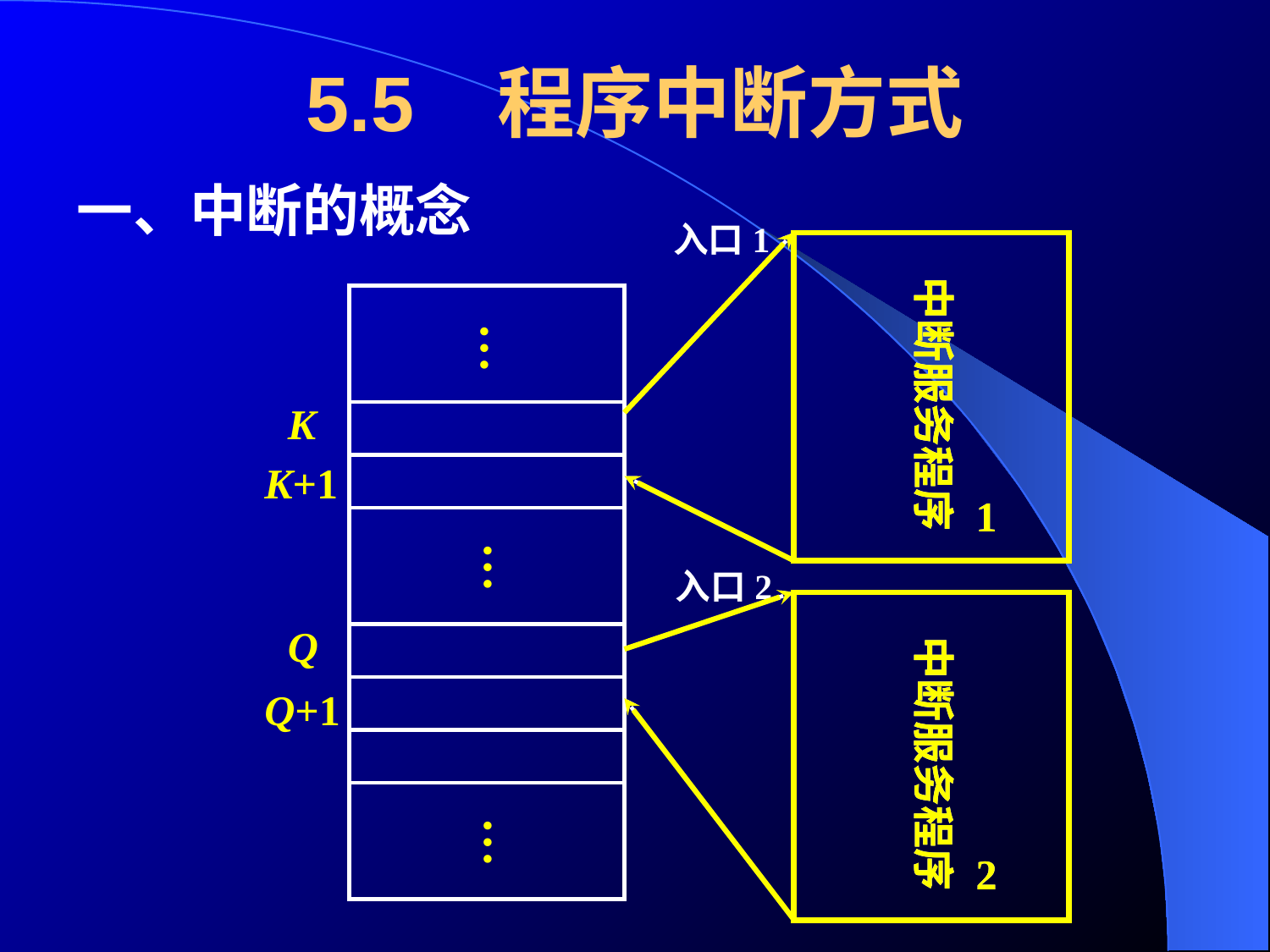

# 5.5   程序中断方式
一、中断的概念
入口1

中断服务程序

入口2

中断服务程序

1
2

中断服务程序
1
…
K
K+1

…

中断服务程序
2
Q
Q+1

…